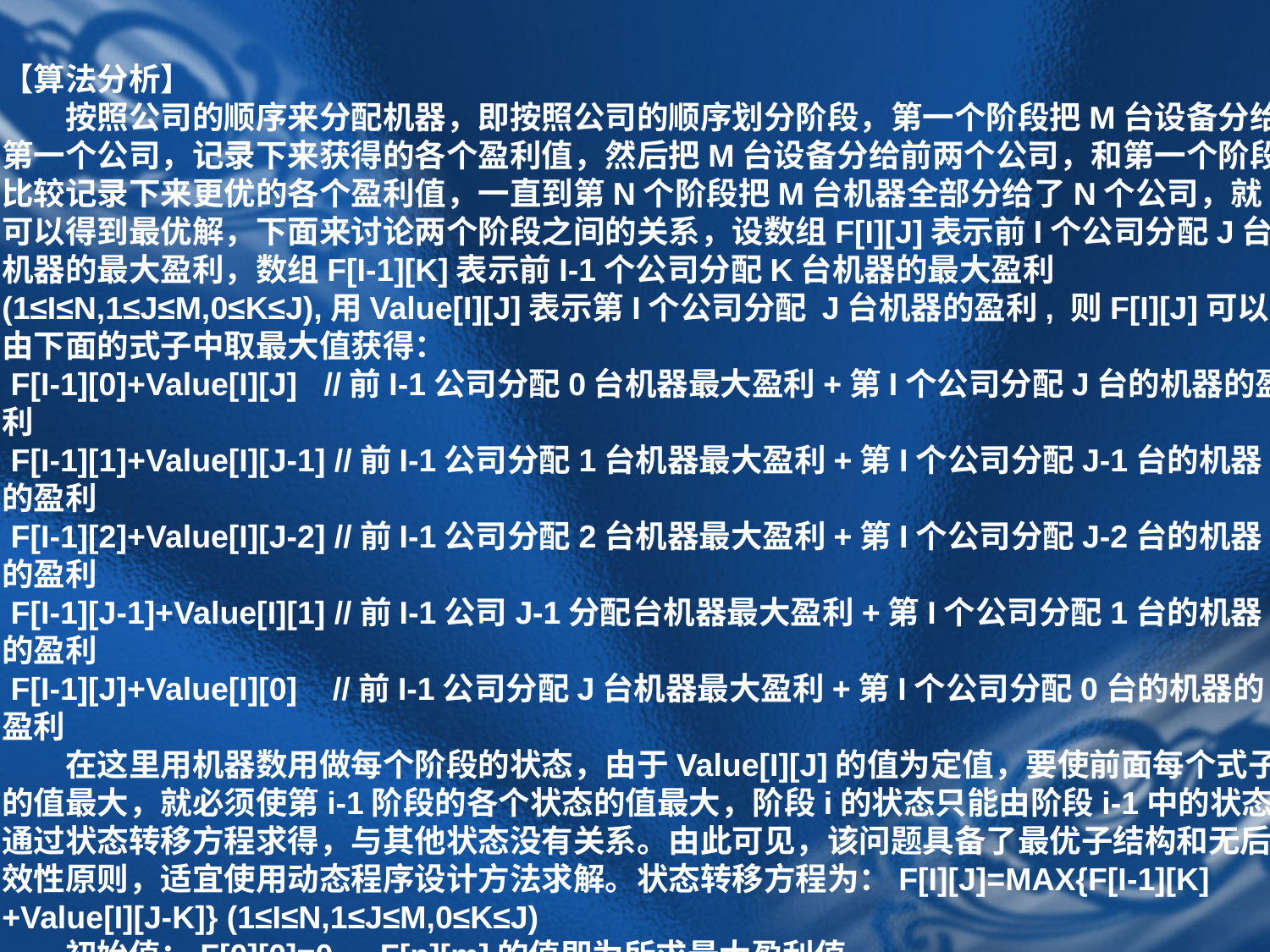

【算法分析】
　　按照公司的顺序来分配机器，即按照公司的顺序划分阶段，第一个阶段把M台设备分给第一个公司，记录下来获得的各个盈利值，然后把M台设备分给前两个公司，和第一个阶段比较记录下来更优的各个盈利值，一直到第N个阶段把M台机器全部分给了N个公司，就可以得到最优解，下面来讨论两个阶段之间的关系，设数组F[I][J]表示前I个公司分配J台机器的最大盈利，数组F[I-1][K]表示前I-1个公司分配K台机器的最大盈利(1≤I≤N,1≤J≤M,0≤K≤J),用Value[I][J]表示第I个公司分配 J台机器的盈利, 则F[I][J]可以由下面的式子中取最大值获得：
 F[I-1][0]+Value[I][J]   //前I-1公司分配0台机器最大盈利+第I个公司分配J台的机器的盈利
 F[I-1][1]+Value[I][J-1] //前I-1公司分配1台机器最大盈利+第I个公司分配J-1台的机器的盈利
 F[I-1][2]+Value[I][J-2] //前I-1公司分配2台机器最大盈利+第I个公司分配J-2台的机器的盈利
 F[I-1][J-1]+Value[I][1] //前I-1公司J-1分配台机器最大盈利+第I个公司分配1台的机器的盈利
 F[I-1][J]+Value[I][0]    //前I-1公司分配J台机器最大盈利+第I个公司分配0台的机器的盈利
　　在这里用机器数用做每个阶段的状态，由于Value[I][J]的值为定值，要使前面每个式子的值最大，就必须使第i-1阶段的各个状态的值最大，阶段i的状态只能由阶段i-1中的状态通过状态转移方程求得，与其他状态没有关系。由此可见，该问题具备了最优子结构和无后效性原则，适宜使用动态程序设计方法求解。状态转移方程为：F[I][J]=MAX{F[I-1][K]+Value[I][J-K]} (1≤I≤N,1≤J≤M,0≤K≤J)
　　初始值：F[0][0]=0，F[n][m]的值即为所求最大盈利值。